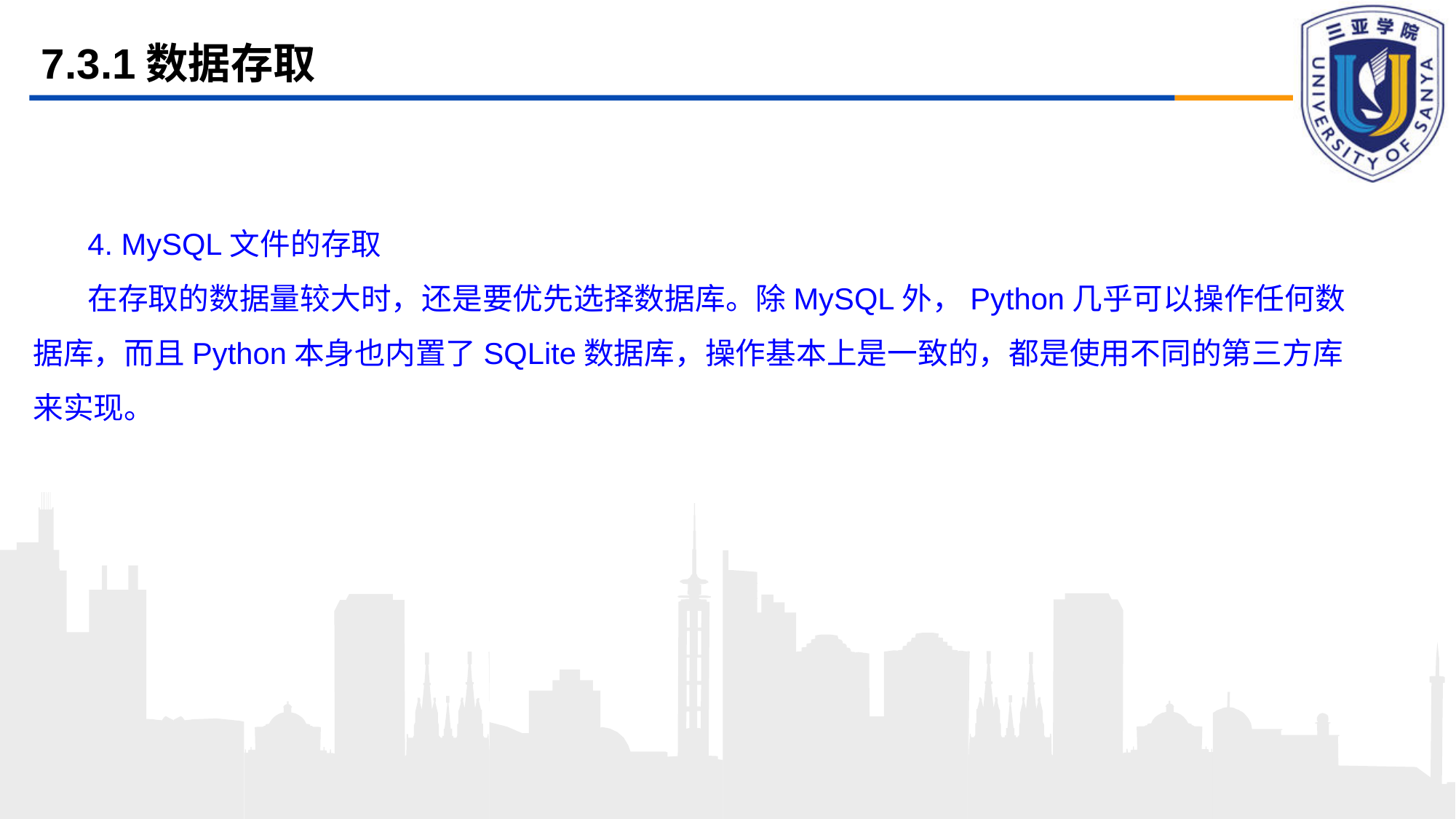

# 7.3.1数据存取
4. MySQL文件的存取
在存取的数据量较大时，还是要优先选择数据库。除MySQL外，Python几乎可以操作任何数据库，而且Python本身也内置了SQLite数据库，操作基本上是一致的，都是使用不同的第三方库来实现。